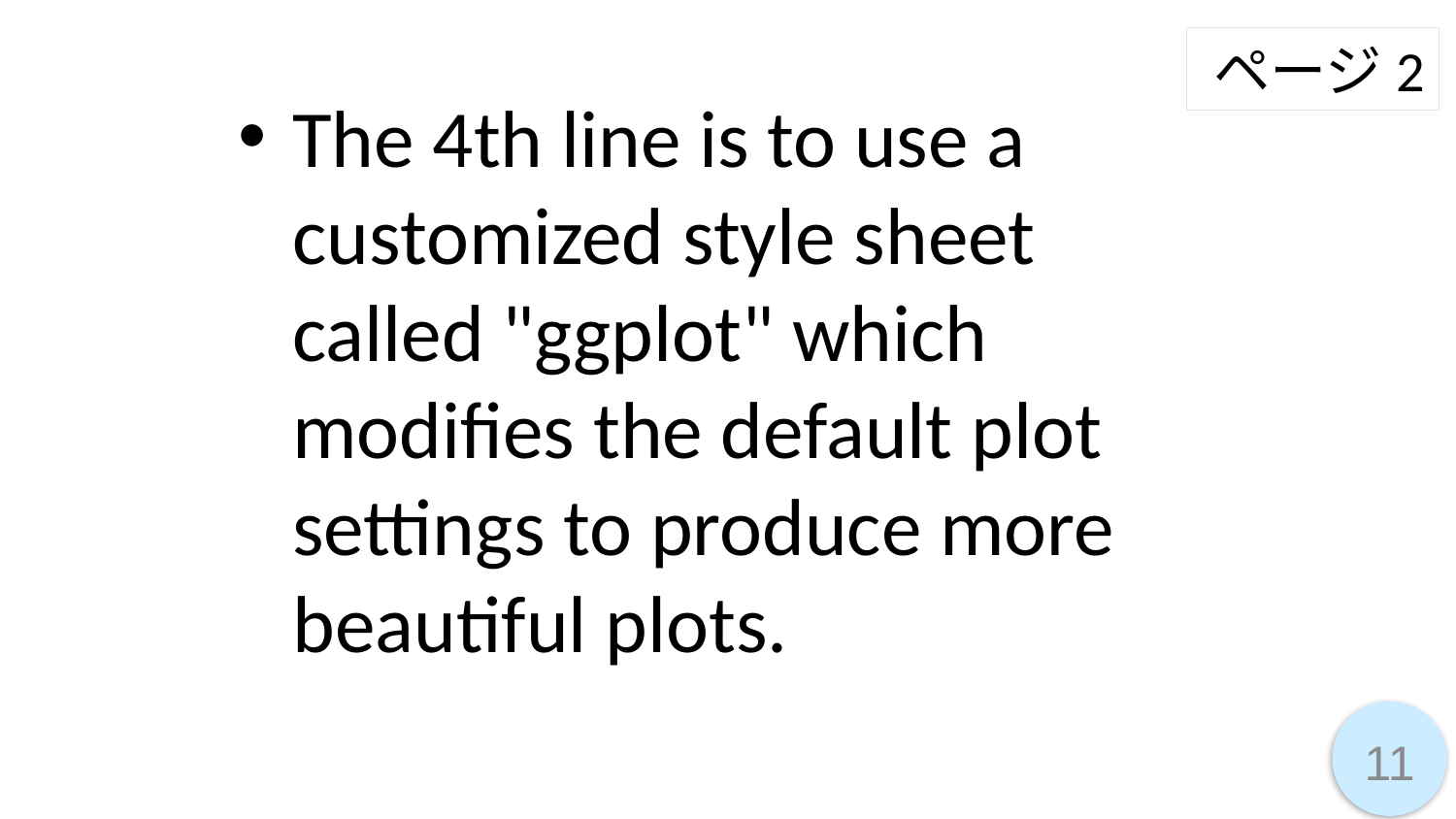

ページ2
The 4th line is to use a customized style sheet called "ggplot" which modifies the default plot settings to produce more beautiful plots.
11